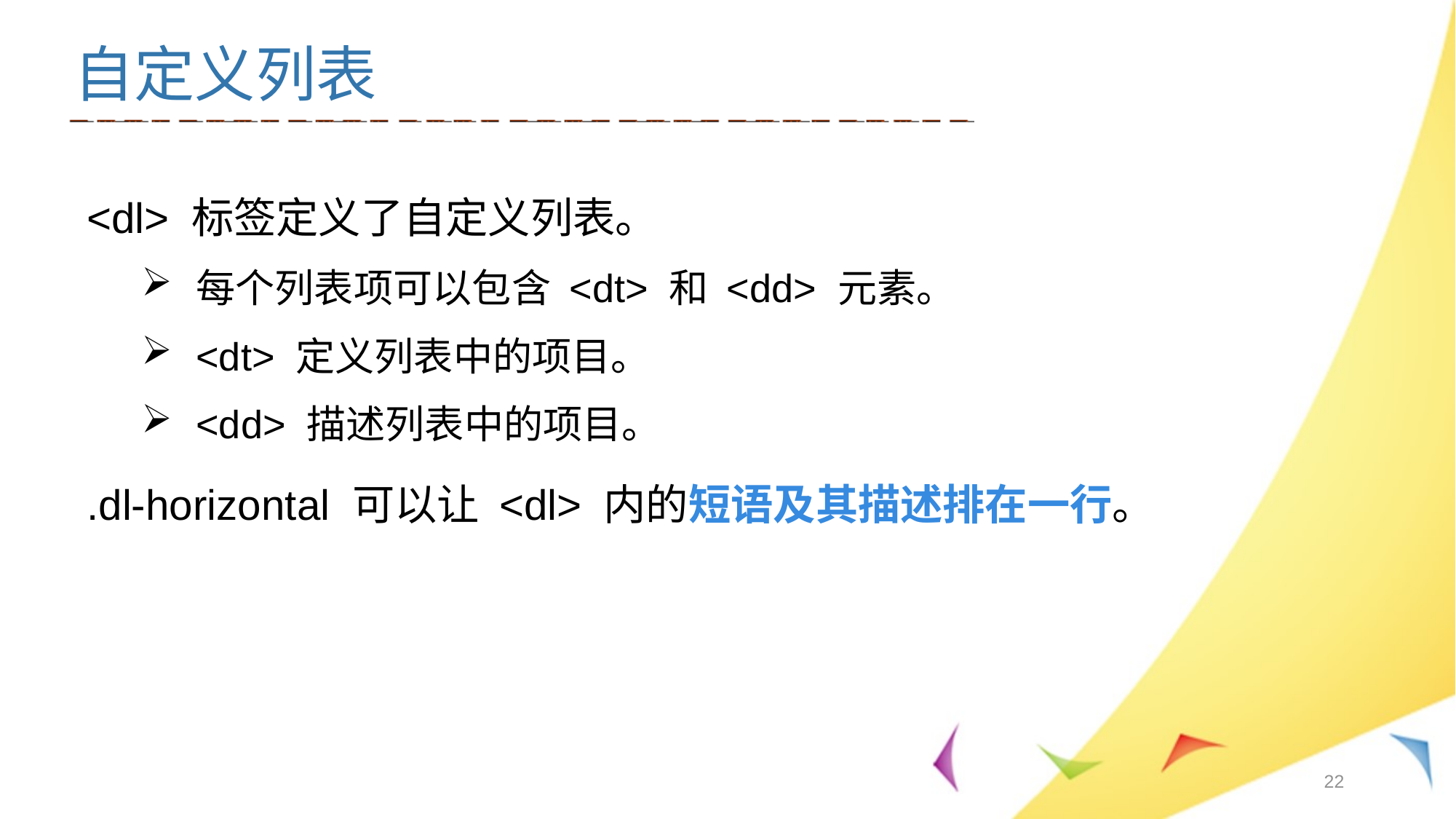

自定义列表
<dl> 标签定义了自定义列表。
每个列表项可以包含 <dt> 和 <dd> 元素。
<dt> 定义列表中的项目。
<dd> 描述列表中的项目。
.dl-horizontal 可以让 <dl> 内的短语及其描述排在一行。
22